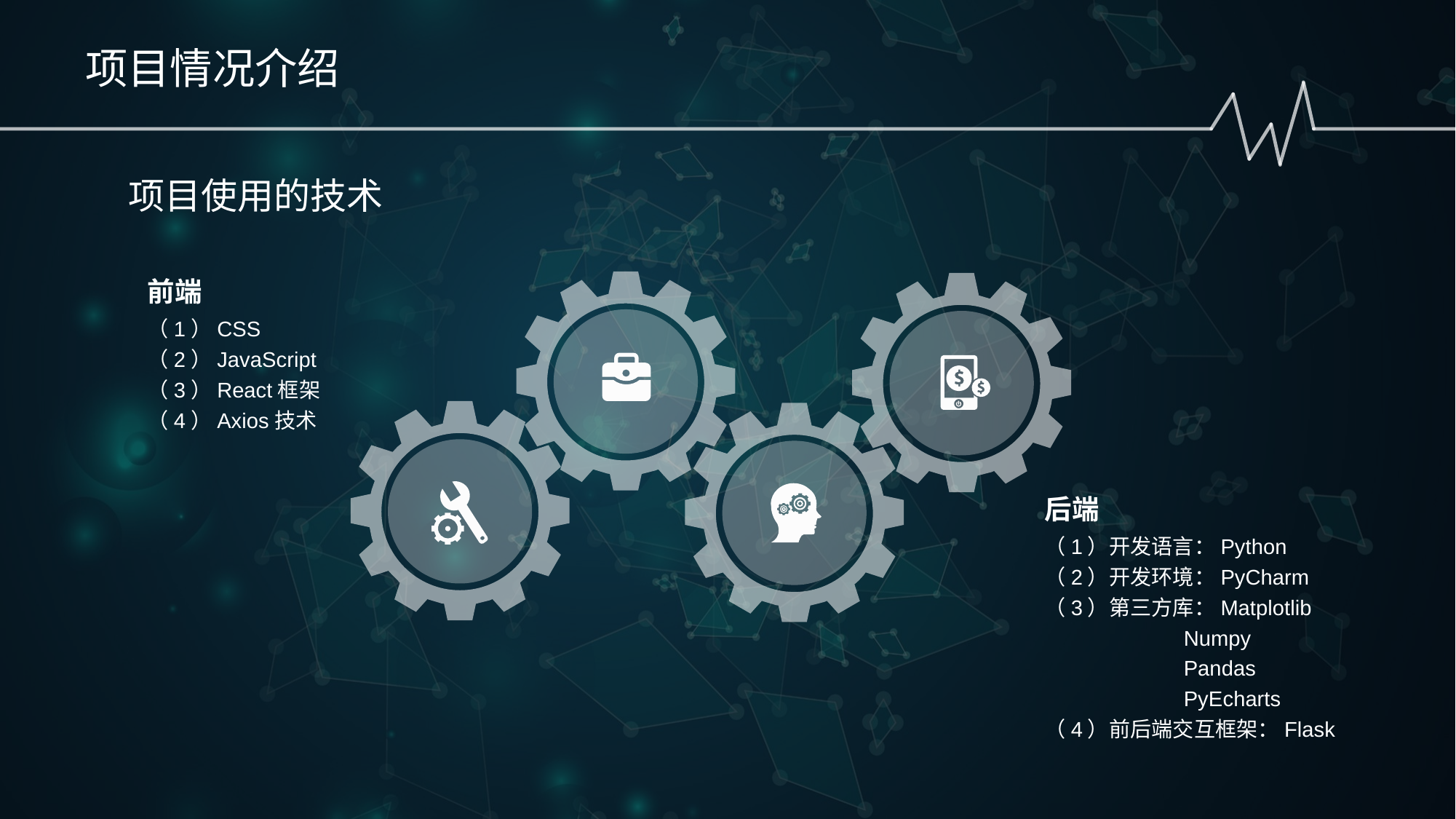

项目情况介绍

项目使用的技术
前端
（1）CSS
（2）JavaScript
（3）React框架
（4）Axios技术

后端
（1）开发语言：Python
（2）开发环境：PyCharm
（3）第三方库：Matplotlib
	     Numpy
	     Pandas
	     PyEcharts
（4）前后端交互框架：Flask